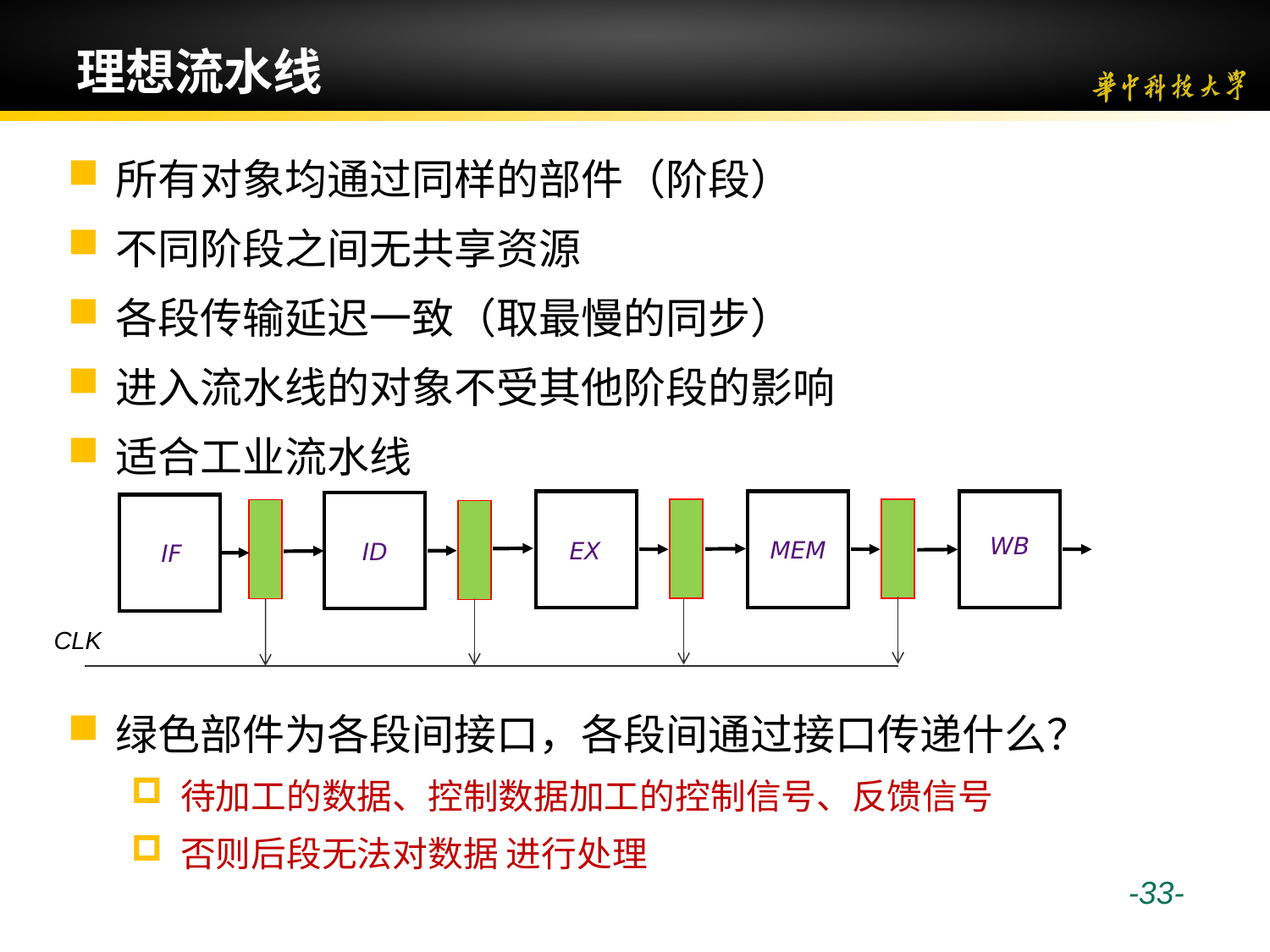

# 理想流水线
所有对象均通过同样的部件（阶段）
不同阶段之间无共享资源
各段传输延迟一致（取最慢的同步）
进入流水线的对象不受其他阶段的影响
适合工业流水线

绿色部件为各段间接口，各段间通过接口传递什么？
待加工的数据、控制数据加工的控制信号、反馈信号
否则后段无法对数据 进行处理

WB
MEM
EX
ID
IF

CLK
 -33-